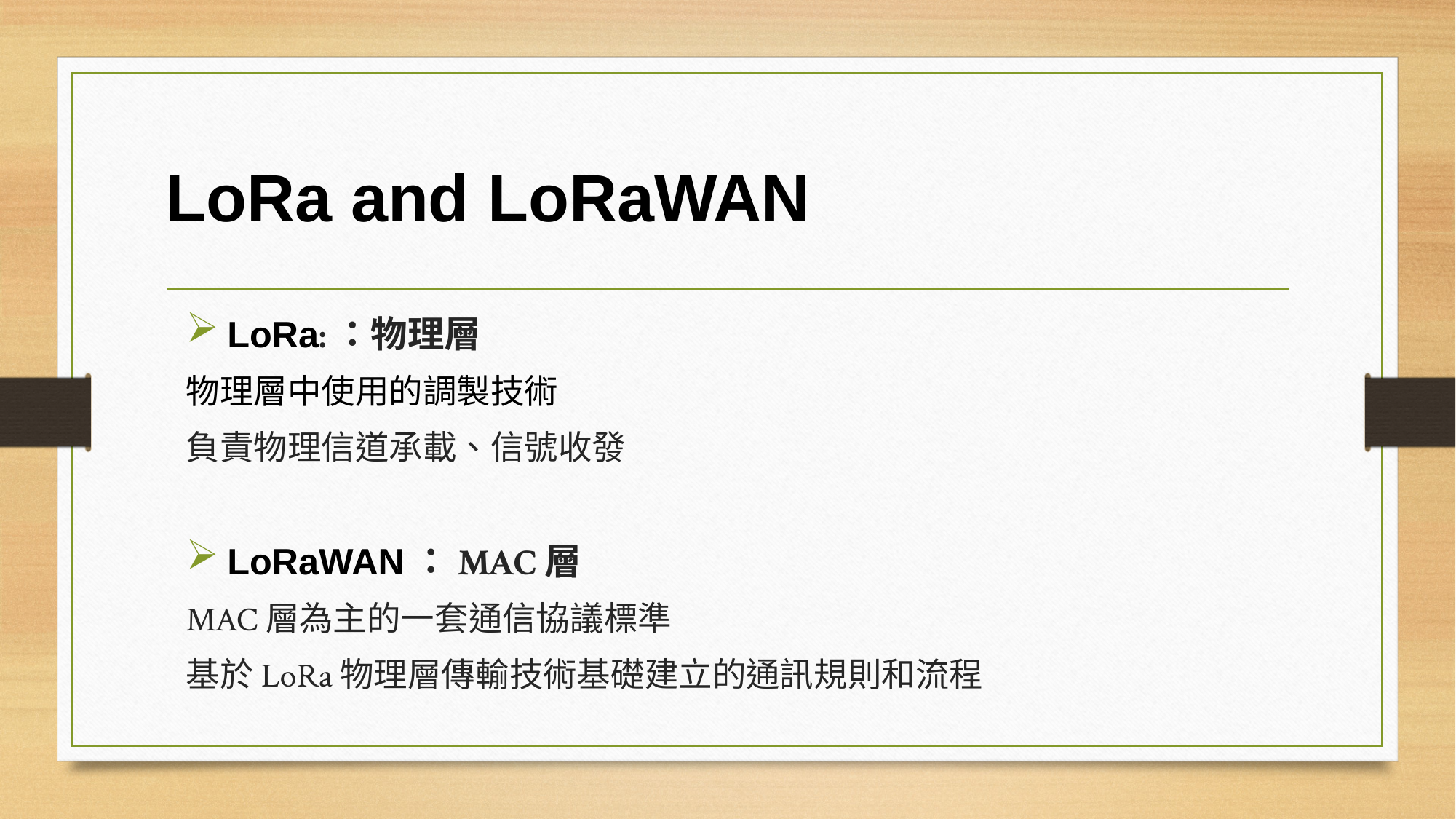

# LoRa and LoRaWAN
LoRa:：物理層
	物理層中使用的調製技術
	負責物理信道承載、信號收發

LoRaWAN：MAC層
	MAC層為主的一套通信協議標準
	基於LoRa物理層傳輸技術基礎建立的通訊規則和流程